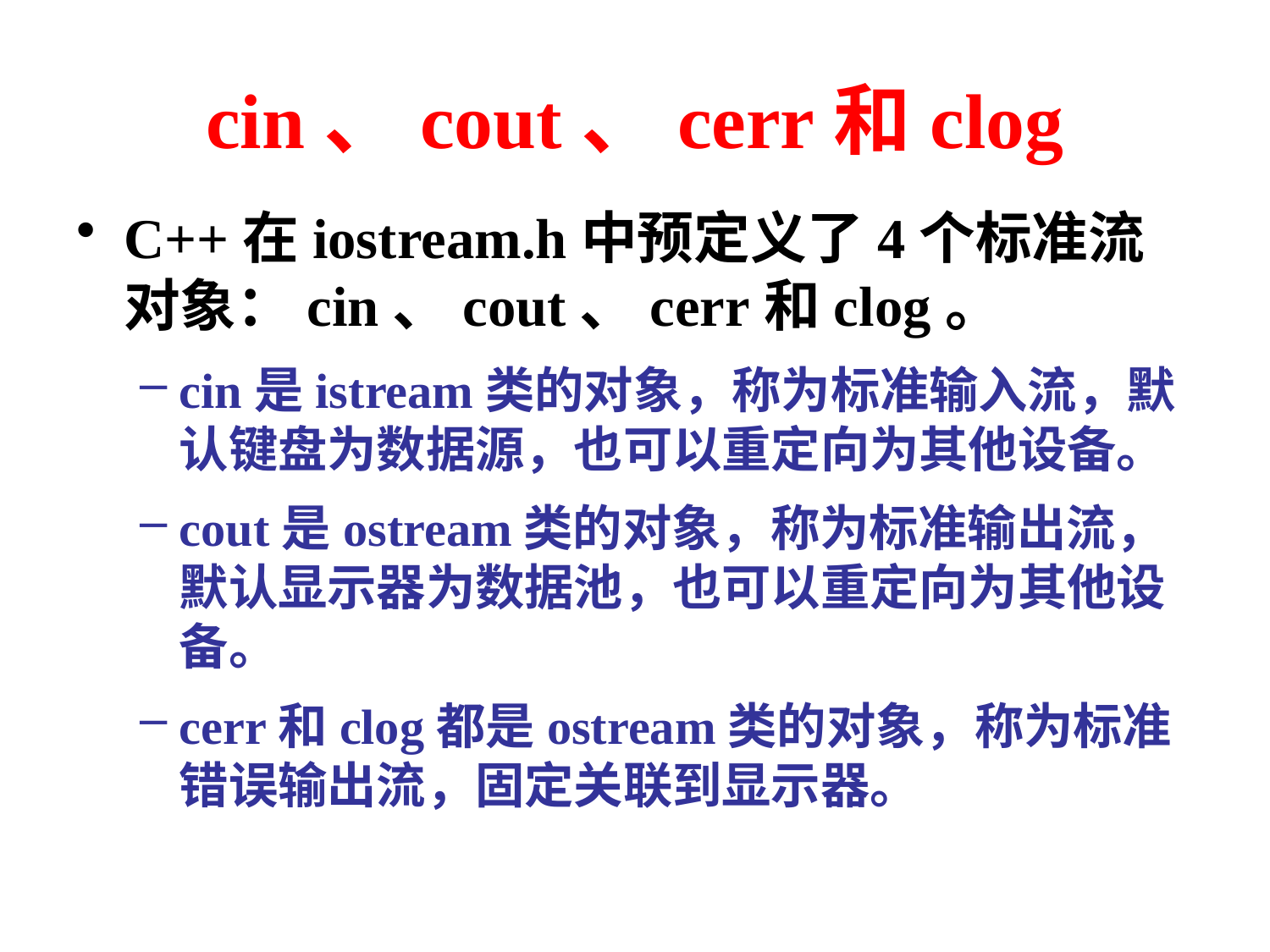

# cin、cout、cerr和clog
C++在iostream.h中预定义了4个标准流对象：cin、cout、cerr和clog。
cin是istream类的对象，称为标准输入流，默认键盘为数据源，也可以重定向为其他设备。
cout是ostream类的对象，称为标准输出流，默认显示器为数据池，也可以重定向为其他设备。
cerr和clog都是ostream类的对象，称为标准错误输出流，固定关联到显示器。